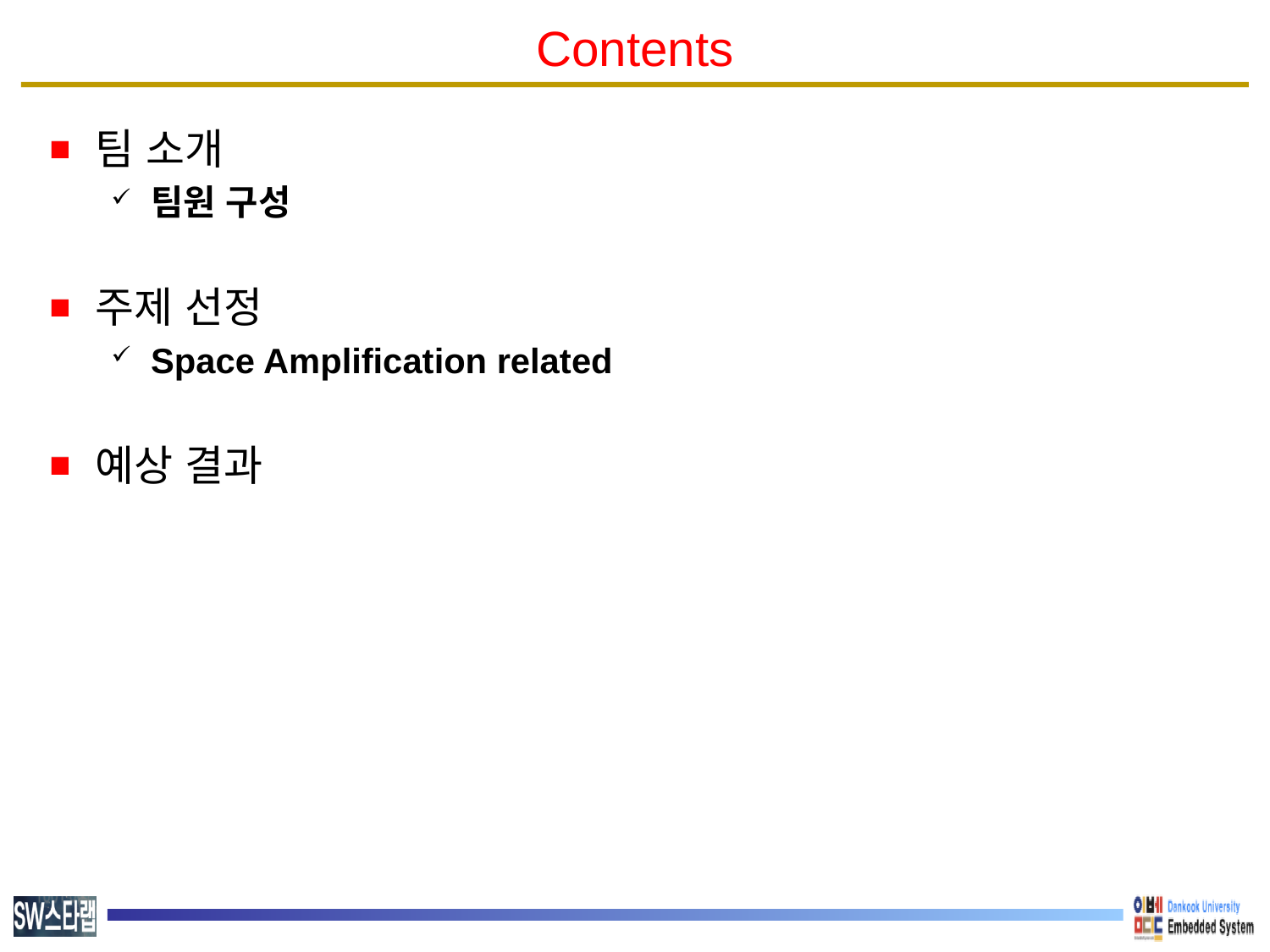

# Contents
팀 소개
팀원 구성

주제 선정
Space Amplification related

예상 결과